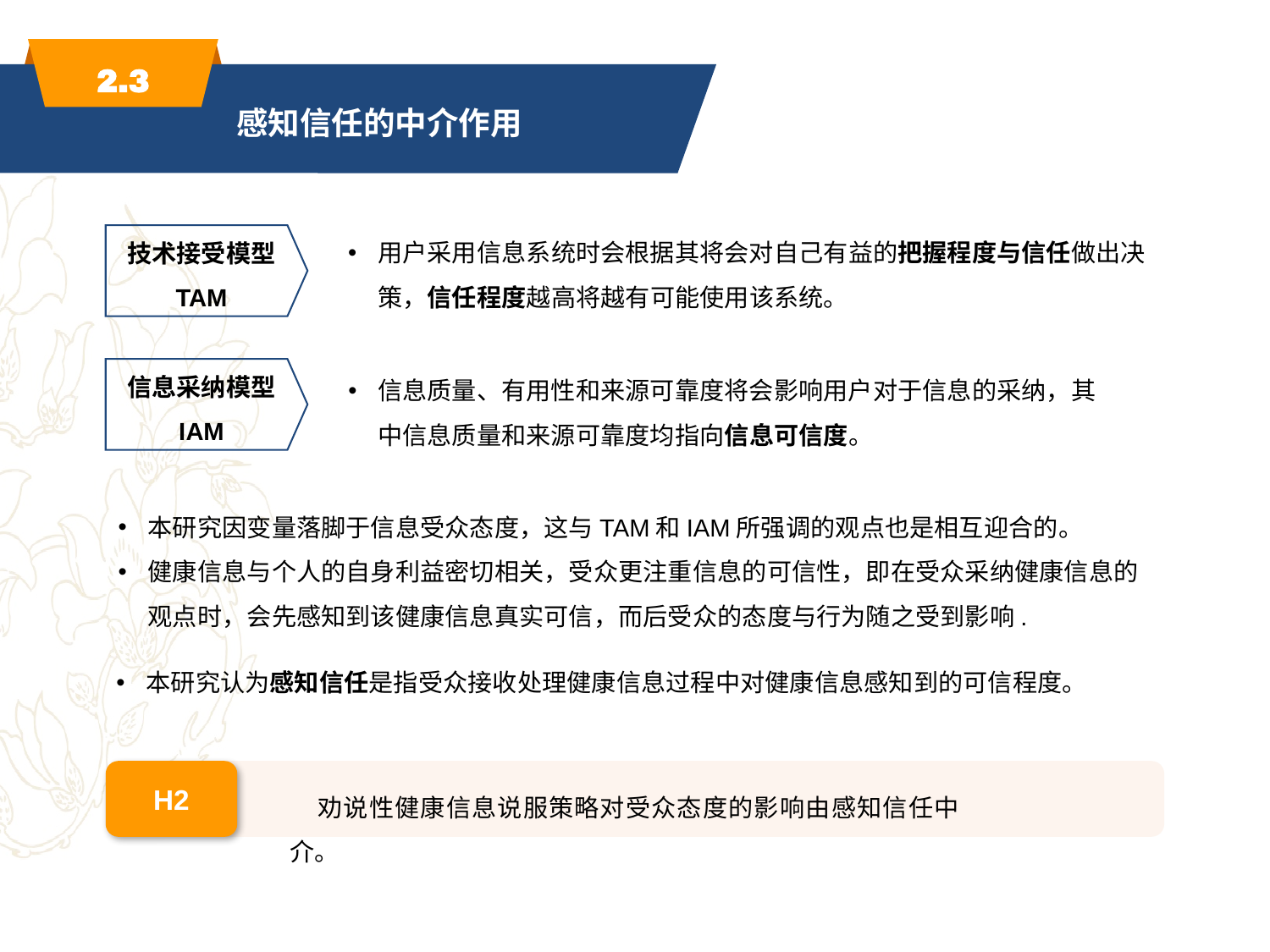

2.3
感知信任的中介作用
用户采用信息系统时会根据其将会对自己有益的把握程度与信任做出决策，信任程度越高将越有可能使用该系统。
技术接受模型
TAM
信息质量、有用性和来源可靠度将会影响用户对于信息的采纳，其中信息质量和来源可靠度均指向信息可信度。
信息采纳模型
IAM
本研究因变量落脚于信息受众态度，这与TAM和IAM所强调的观点也是相互迎合的。
健康信息与个人的自身利益密切相关，受众更注重信息的可信性，即在受众采纳健康信息的观点时，会先感知到该健康信息真实可信，而后受众的态度与行为随之受到影响.
本研究认为感知信任是指受众接收处理健康信息过程中对健康信息感知到的可信程度。
H2

劝说性健康信息说服策略对受众态度的影响由感知信任中介。